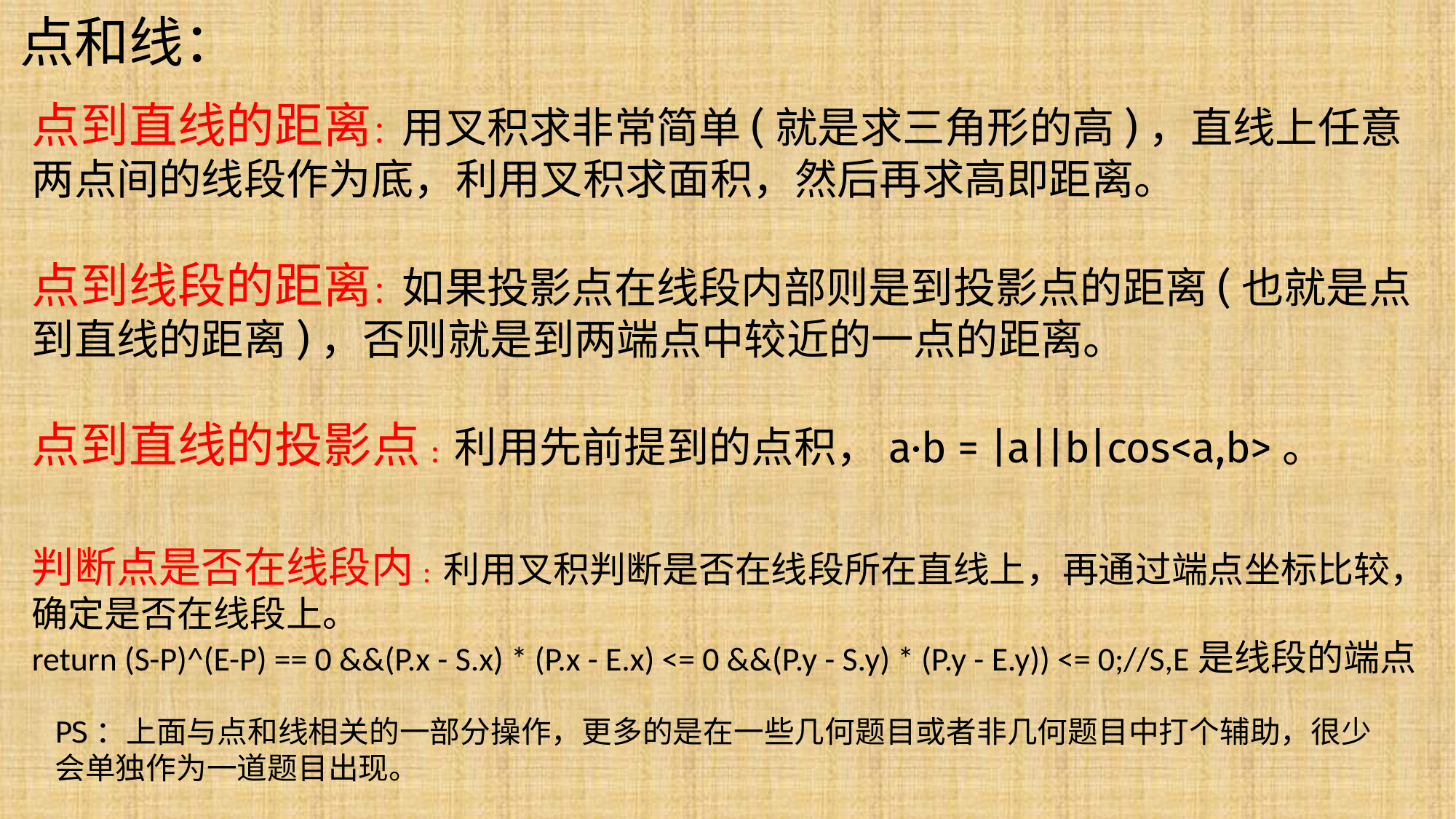

# 点和线：
点到直线的距离：用叉积求非常简单(就是求三角形的高)，直线上任意两点间的线段作为底，利用叉积求面积，然后再求高即距离。

点到线段的距离：如果投影点在线段内部则是到投影点的距离(也就是点到直线的距离)，否则就是到两端点中较近的一点的距离。

点到直线的投影点: 利用先前提到的点积，a·b = |a||b|cos<a,b>。

判断点是否在线段内: 利用叉积判断是否在线段所在直线上，再通过端点坐标比较，确定是否在线段上。
return (S-P)^(E-P) == 0 &&(P.x - S.x) * (P.x - E.x) <= 0 &&(P.y - S.y) * (P.y - E.y)) <= 0;//S,E是线段的端点
PS：上面与点和线相关的一部分操作，更多的是在一些几何题目或者非几何题目中打个辅助，很少会单独作为一道题目出现。